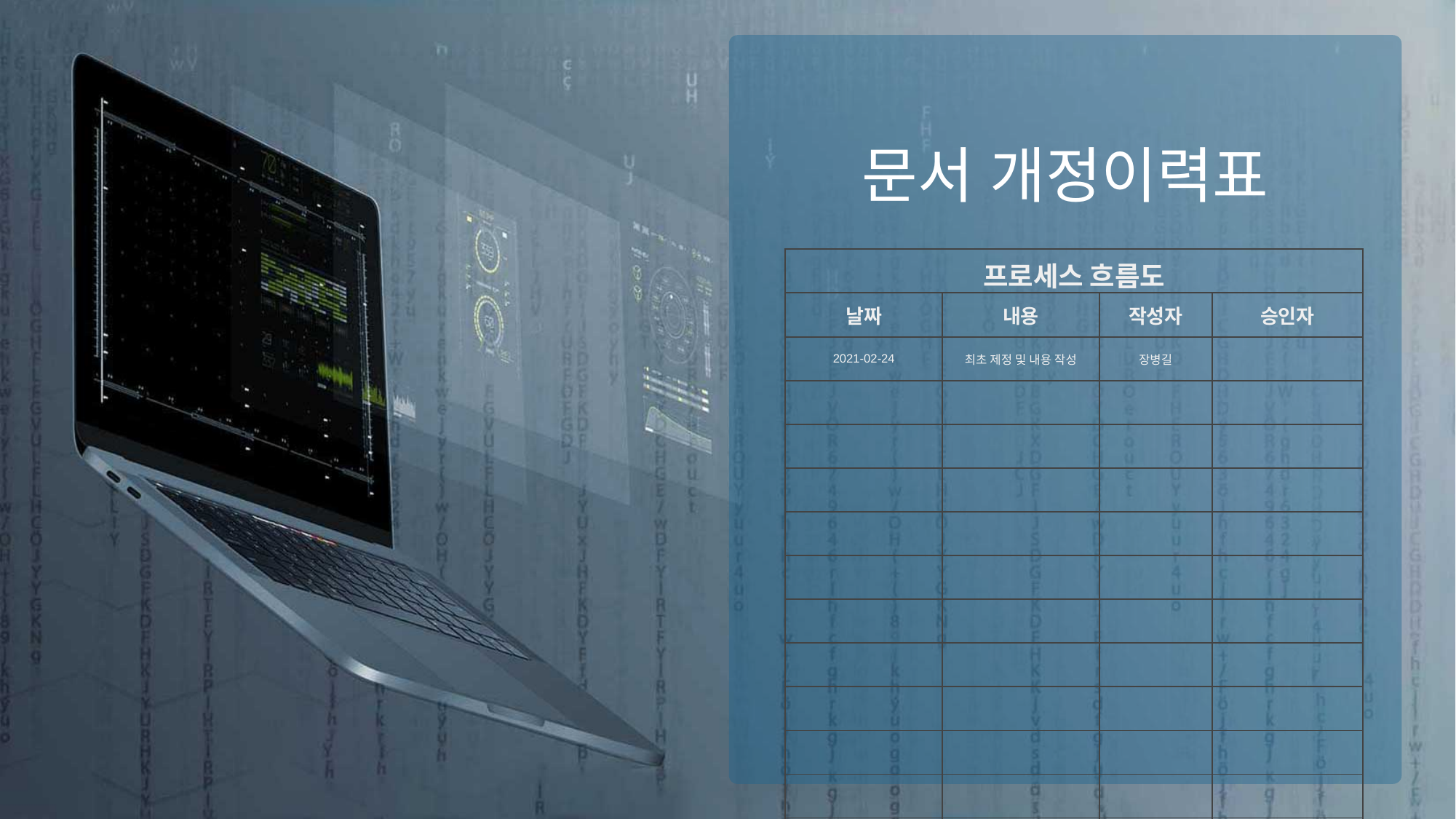

문서 개정이력표
| 프로세스 흐름도 |  |  |  |
| --- | --- | --- | --- |
| 날짜 | 내용 | 작성자 | 승인자 |
| 2021-02-24 | 최초 제정 및 내용 작성 | 장병길 |  |
|  |  |  |  |
|  |  |  |  |
|  |  |  |  |
|  |  |  |  |
|  |  |  |  |
|  |  |  |  |
|  |  |  |  |
|  |  |  |  |
|  |  |  |  |
|  |  |  |  |
|  |  |  |  |
|  |  |  |  |
|  |  |  |  |
|  |  |  |  |